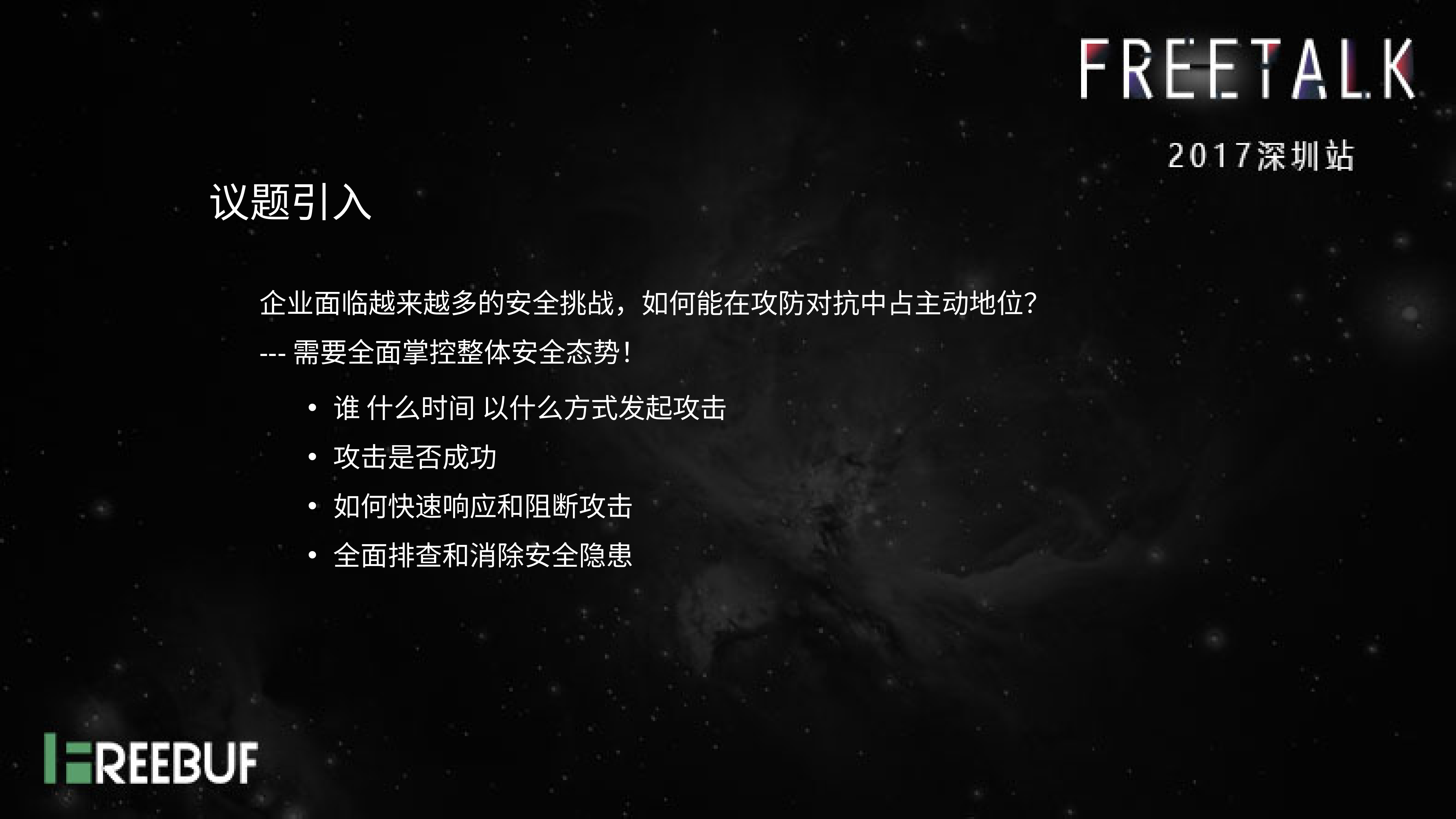

议题引入
企业面临越来越多的安全挑战，如何能在攻防对抗中占主动地位？
---需要全面掌控整体安全态势！
谁 什么时间 以什么方式发起攻击
攻击是否成功
如何快速响应和阻断攻击
全面排查和消除安全隐患